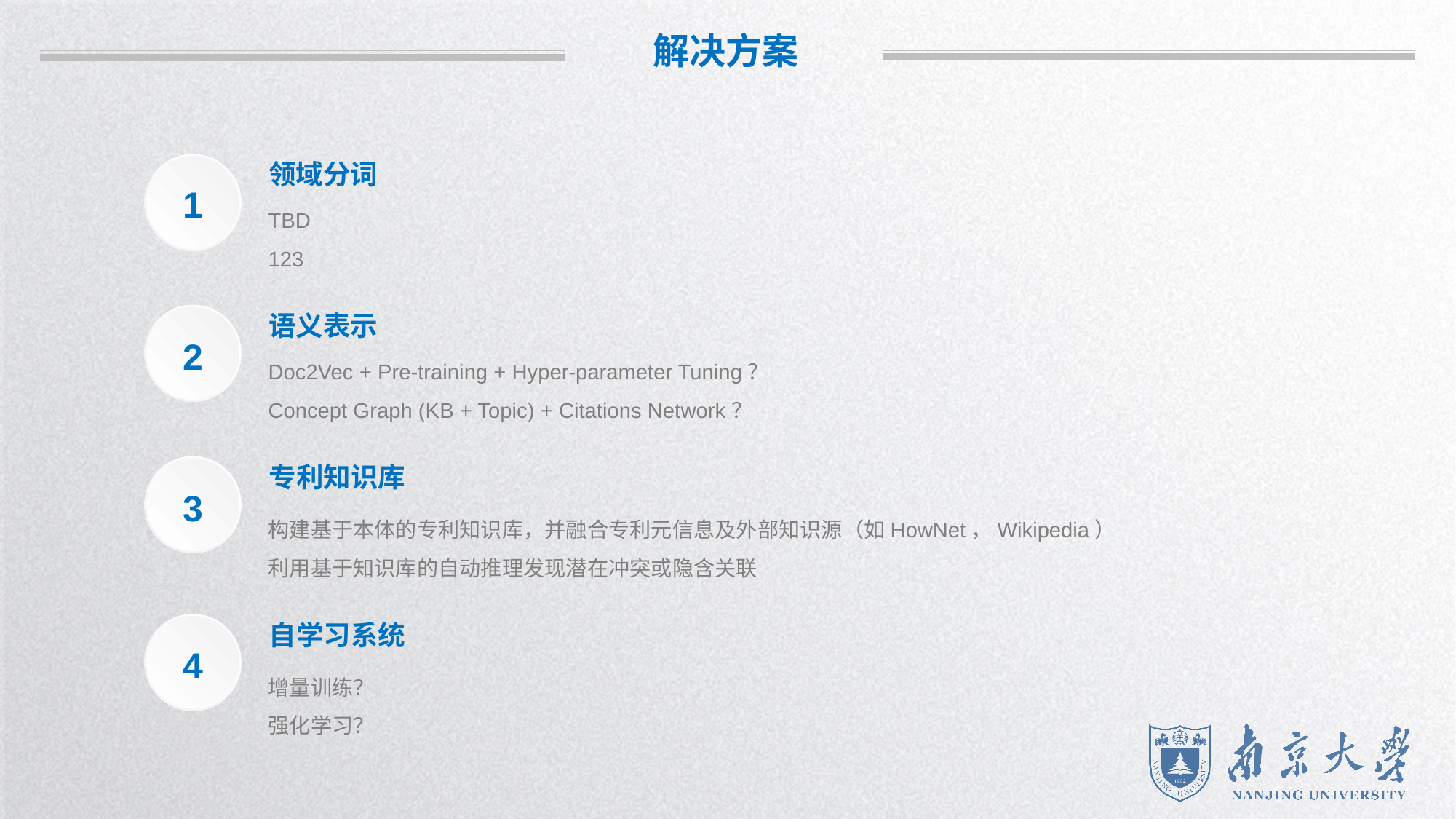

解决方案
领域分词

1
TBD
123
语义表示

2
Doc2Vec + Pre-training + Hyper-parameter Tuning？
Concept Graph (KB + Topic) + Citations Network？
专利知识库

3
构建基于本体的专利知识库，并融合专利元信息及外部知识源（如HowNet，Wikipedia）
利用基于知识库的自动推理发现潜在冲突或隐含关联
自学习系统

4
增量训练？
强化学习？